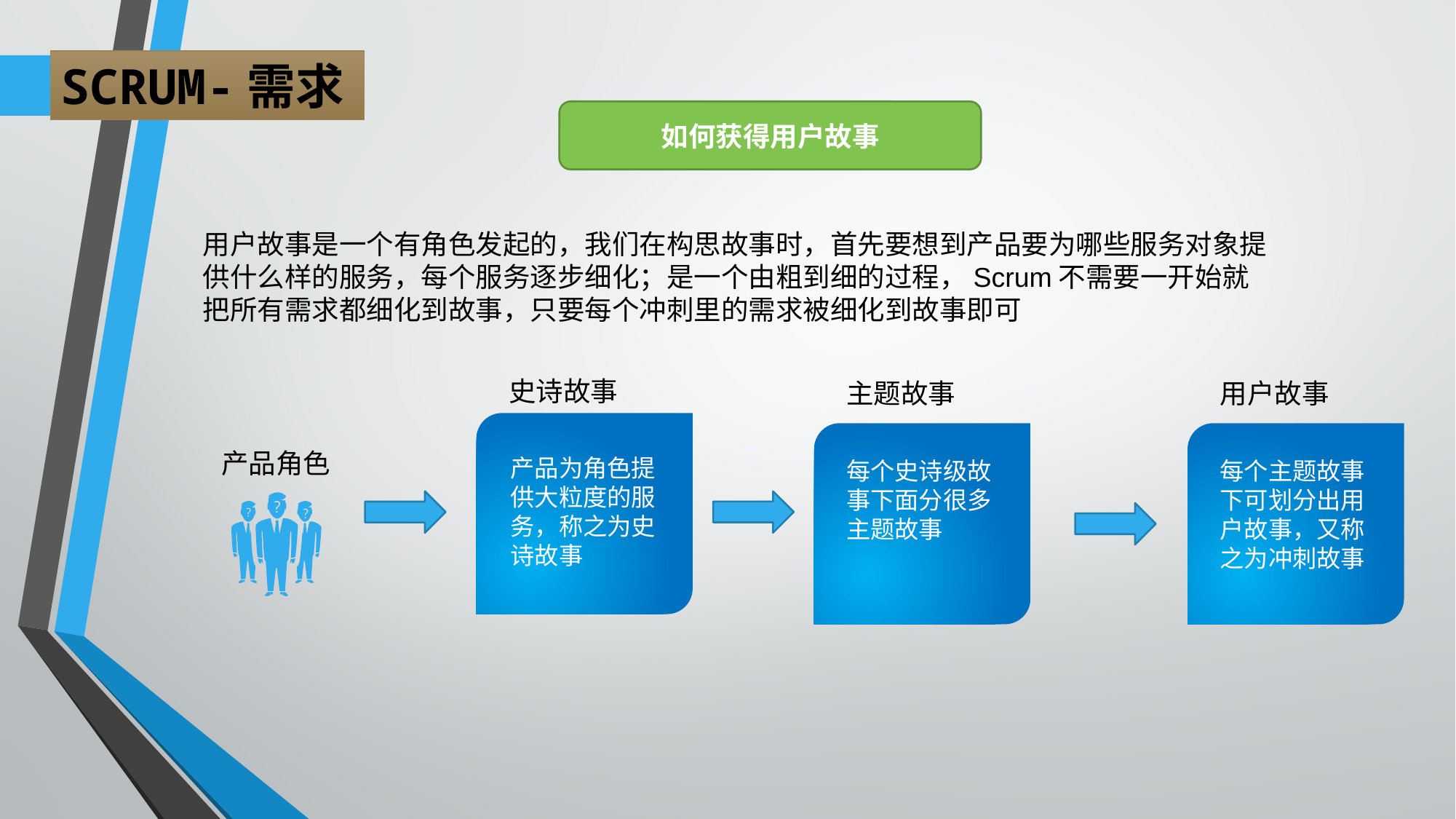

SCRUM-需求

如何获得用户故事
用户故事是一个有角色发起的，我们在构思故事时，首先要想到产品要为哪些服务对象提供什么样的服务，每个服务逐步细化；是一个由粗到细的过程，Scrum不需要一开始就把所有需求都细化到故事，只要每个冲刺里的需求被细化到故事即可
史诗故事
主题故事

每个史诗级故事下面分很多主题故事
用户故事

每个主题故事下可划分出用户故事，又称之为冲刺故事

产品角色
产品为角色提供大粒度的服务，称之为史诗故事